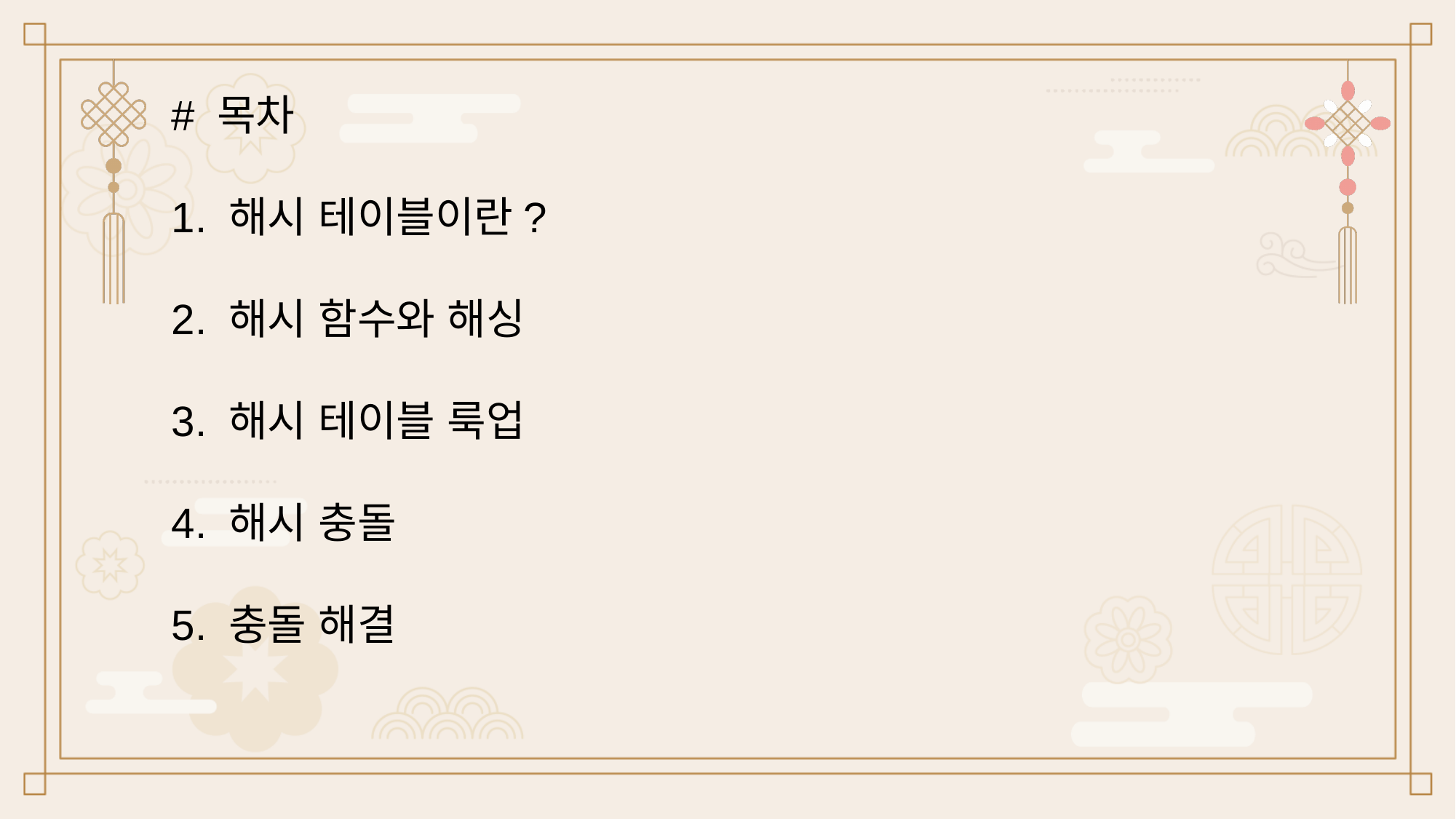

# 목차

1. 해시 테이블이란?

2. 해시 함수와 해싱

3. 해시 테이블 룩업

4. 해시 충돌

5. 충돌 해결